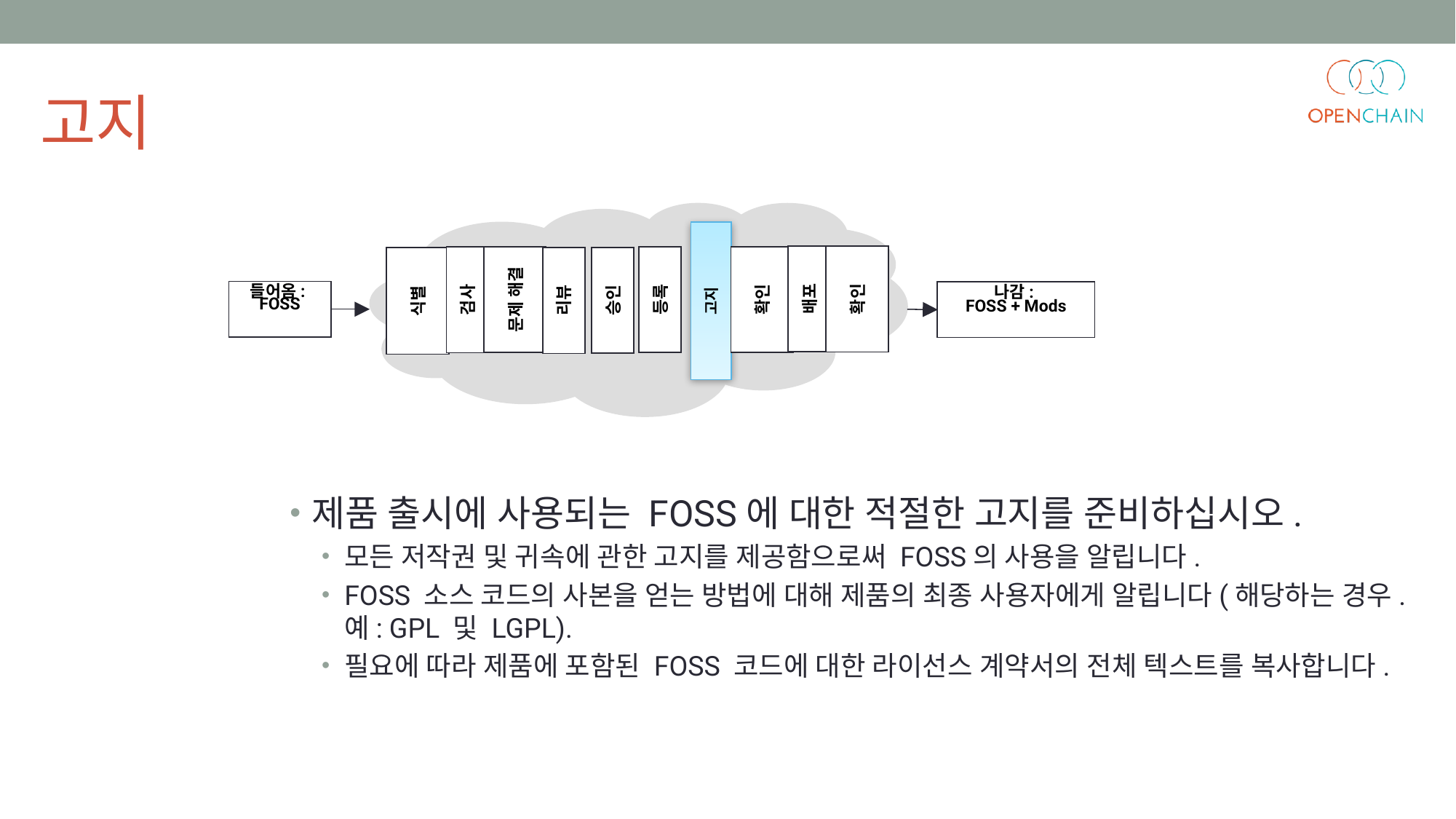

고지

확인
문제 해결
확인
식별
배포
등록
검사
승인
리뷰
고지
들어옴:
FOSS
나감:
FOSS + Mods
제품 출시에 사용되는 FOSS에 대한 적절한 고지를 준비하십시오.
모든 저작권 및 귀속에 관한 고지를 제공함으로써 FOSS의 사용을 알립니다.
FOSS 소스 코드의 사본을 얻는 방법에 대해 제품의 최종 사용자에게 알립니다(해당하는 경우. 예: GPL 및 LGPL).
필요에 따라 제품에 포함된 FOSS 코드에 대한 라이선스 계약서의 전체 텍스트를 복사합니다.